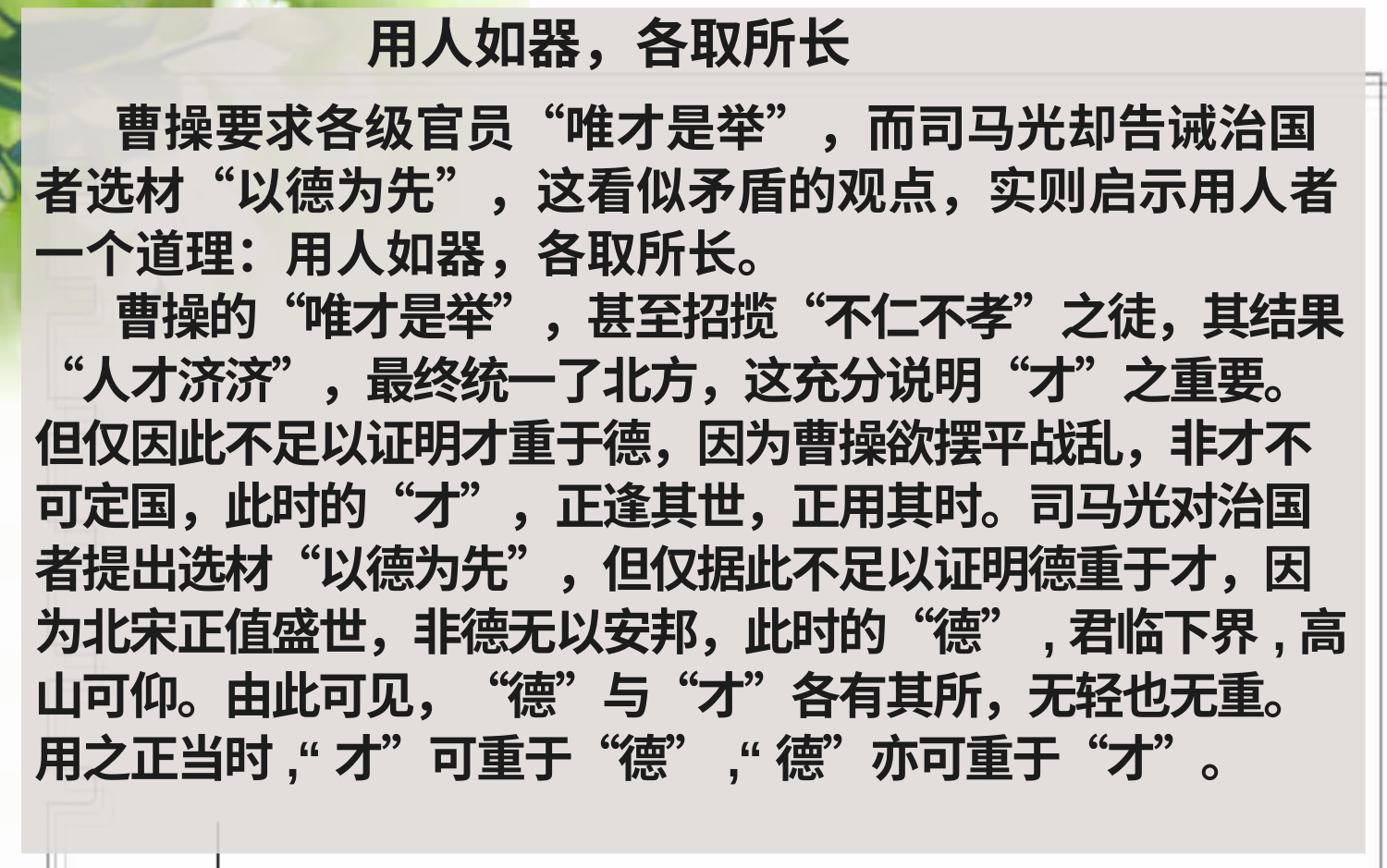

# 用人如器，各取所长 曹操要求各级官员“唯才是举”，而司马光却告诫治国者选材“以德为先”，这看似矛盾的观点，实则启示用人者一个道理：用人如器，各取所长。 曹操的“唯才是举”，甚至招揽“不仁不孝”之徒，其结果“人才济济”，最终统一了北方，这充分说明“才”之重要。但仅因此不足以证明才重于德，因为曹操欲摆平战乱，非才不可定国，此时的“才”，正逢其世，正用其时。司马光对治国者提出选材“以德为先”，但仅据此不足以证明德重于才，因为北宋正值盛世，非德无以安邦，此时的“德”,君临下界,高山可仰。由此可见，“德”与“才”各有其所，无轻也无重。用之正当时,“才”可重于“德”,“德”亦可重于“才”。